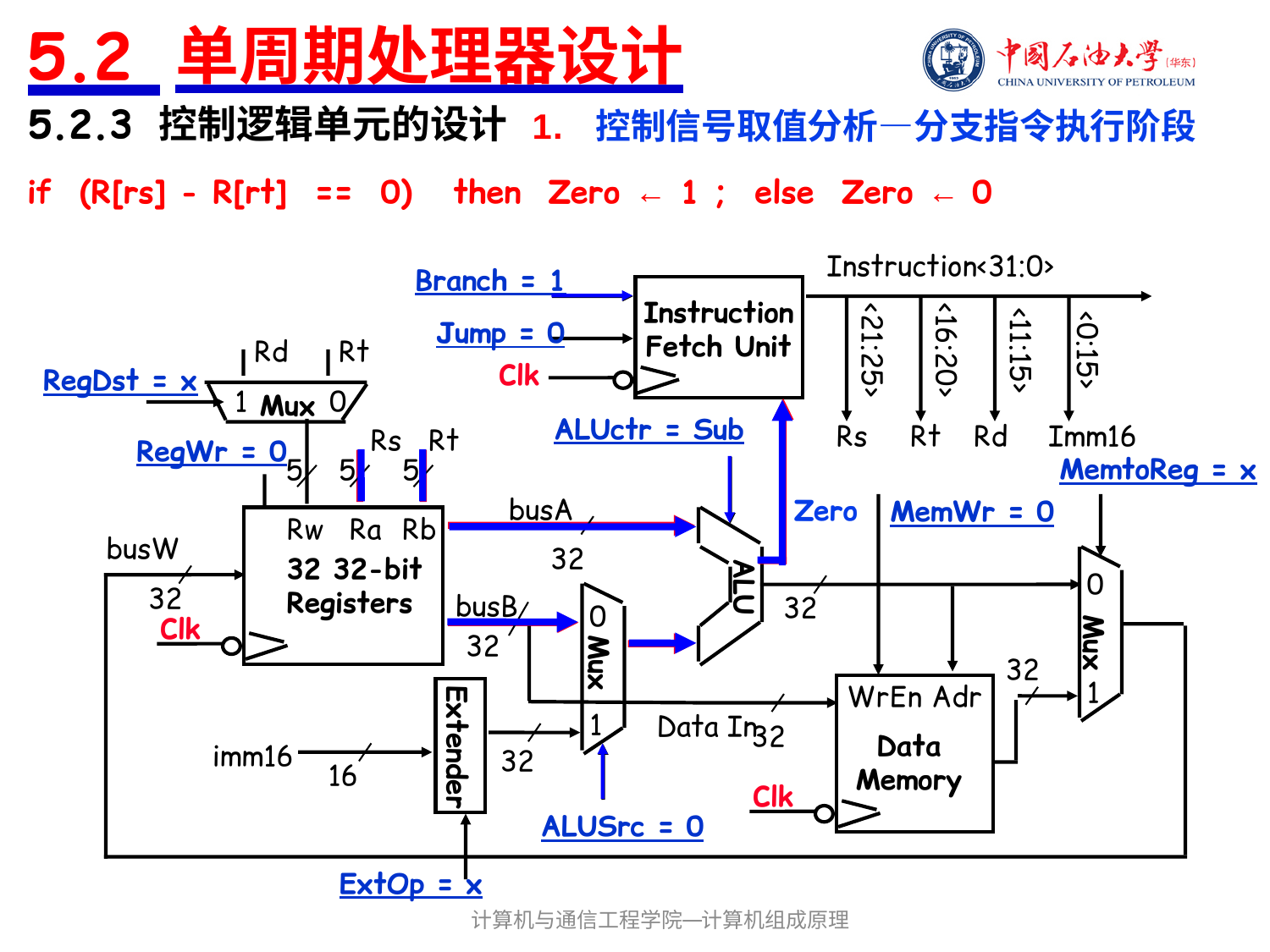

# 5.2 单周期处理器设计
5.2.3 控制逻辑单元的设计

控制信号取值分析—分支指令执行阶段
if  (R[rs] - R[rt]  ==  0)   then  Zero ← 1 ;  else  Zero ← 0
Instruction<31:0>
Branch = 1

Instruction
Fetch Unit

Jump = 0
<11:15>
Rd
Rt
<21:25>
<16:20>
<0:15>

Clk
RegDst = x

1
0

Mux

ALUctr = Sub
Rs
Rt
Rd
Imm16
Rs
Rt

RegWr = 0
MemtoReg = x
5
5
5

busA
Zero
MemWr = 0

Rw
Ra
Rb

busW

32
32 32-bit
Registers

0
ALU

32

busB

32

0

Clk
Mux
32

Mux

32
1
WrEn
Adr

1

Data In

32
Data
Memory

Extender
imm16

32

16

Clk

ALUSrc = 0

ExtOp = x
计算机与通信工程学院—计算机组成原理
73